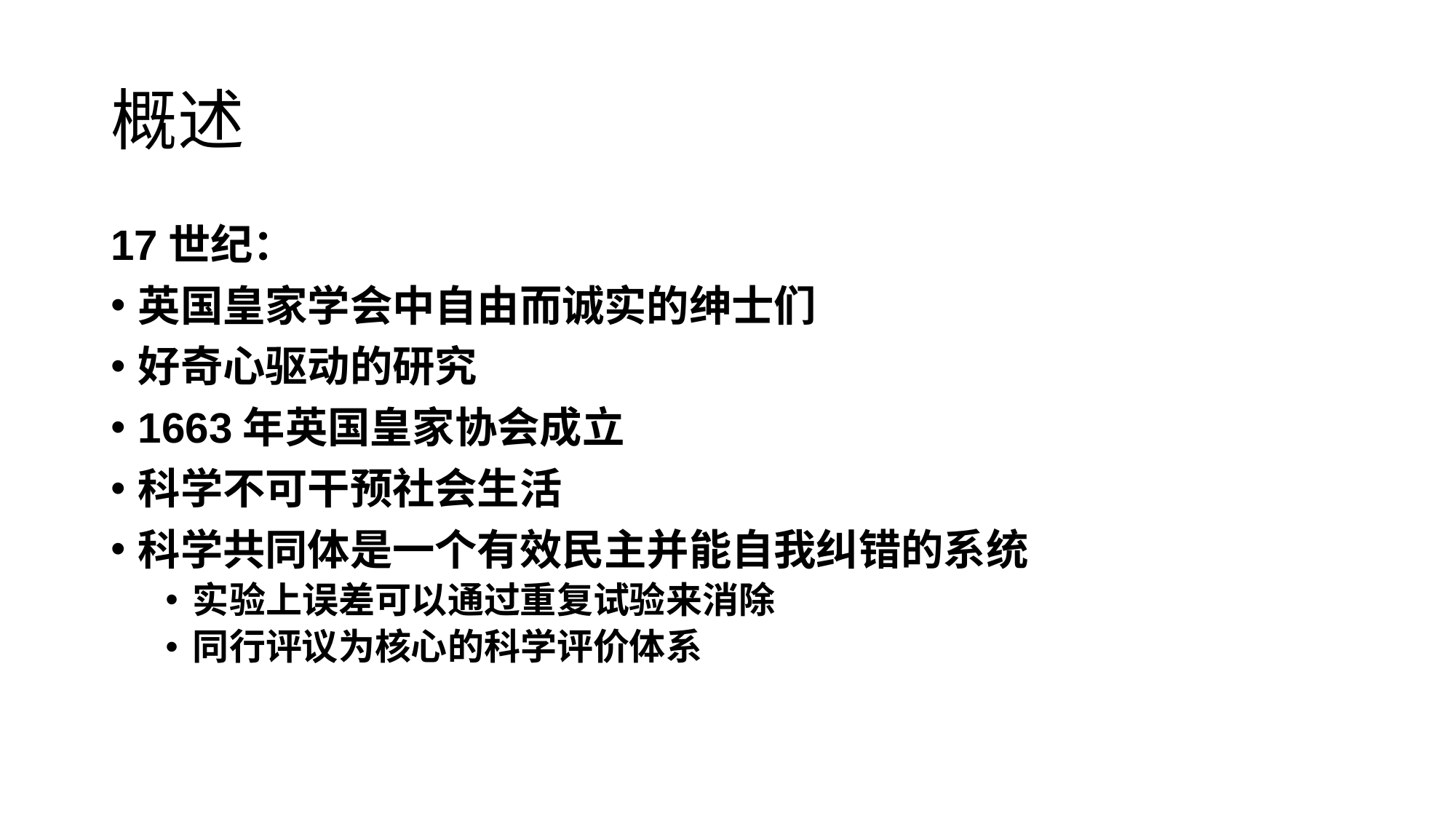

# 概述
17世纪：
英国皇家学会中自由而诚实的绅士们
好奇心驱动的研究
1663年英国皇家协会成立
科学不可干预社会生活
科学共同体是一个有效民主并能自我纠错的系统
实验上误差可以通过重复试验来消除
同行评议为核心的科学评价体系